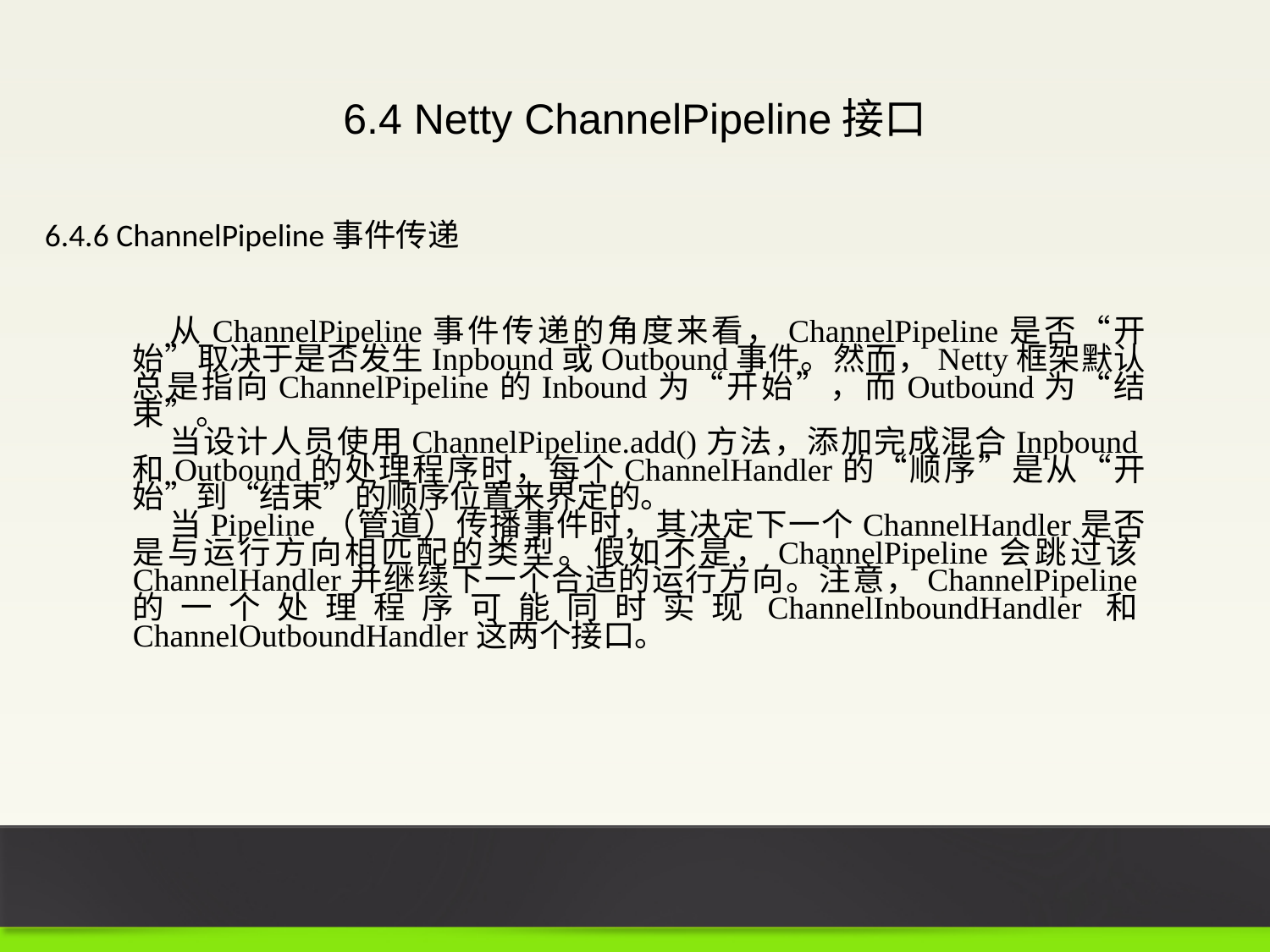

6.4 Netty ChannelPipeline接口
6.4.6 ChannelPipeline事件传递
从ChannelPipeline事件传递的角度来看，ChannelPipeline是否“开始”取决于是否发生Inpbound或Outbound事件。然而，Netty框架默认总是指向ChannelPipeline的Inbound为“开始”，而Outbound为“结束”。
当设计人员使用ChannelPipeline.add()方法，添加完成混合Inpbound和Outbound的处理程序时，每个ChannelHandler的“顺序”是从“开始”到“结束”的顺序位置来界定的。
当Pipeline（管道）传播事件时，其决定下一个ChannelHandler是否是与运行方向相匹配的类型。假如不是，ChannelPipeline会跳过该ChannelHandler并继续下一个合适的运行方向。注意，ChannelPipeline的一个处理程序可能同时实现ChannelInboundHandler和ChannelOutboundHandler这两个接口。